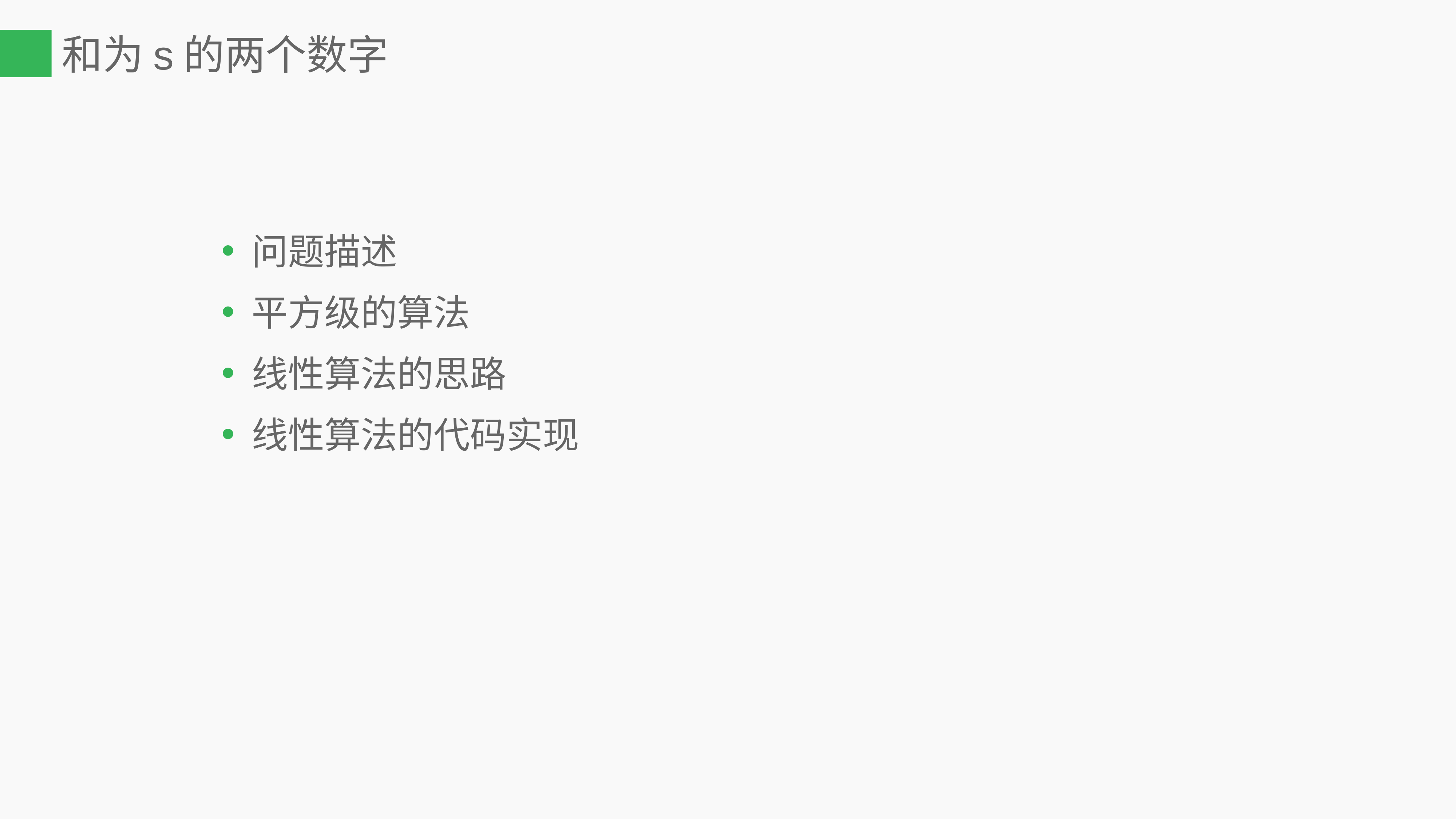

# 和为s的两个数字
问题描述
平方级的算法
线性算法的思路
线性算法的代码实现